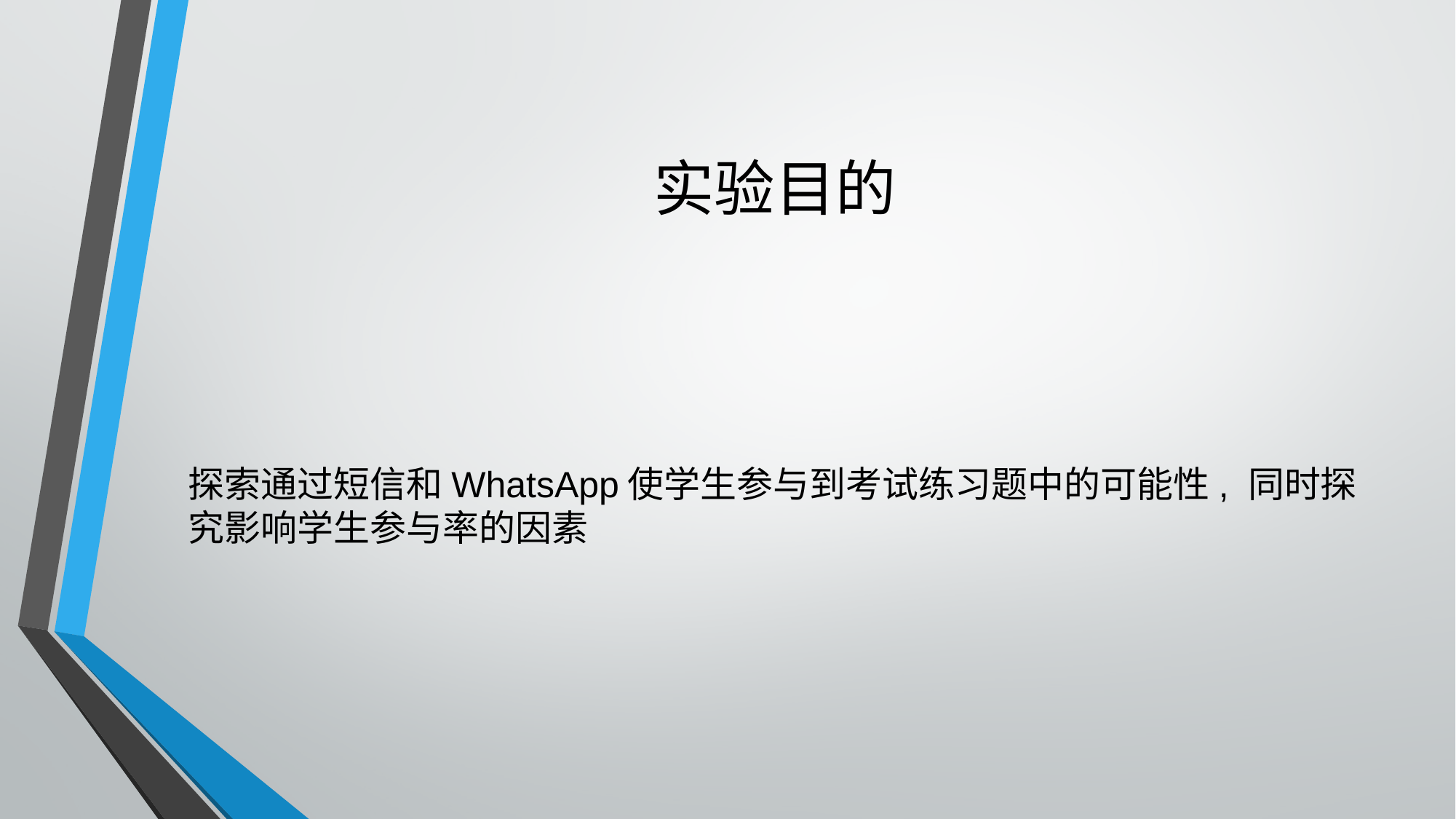

# 实验目的
探索通过短信和WhatsApp使学生参与到考试练习题中的可能性, 同时探究影响学生参与率的因素